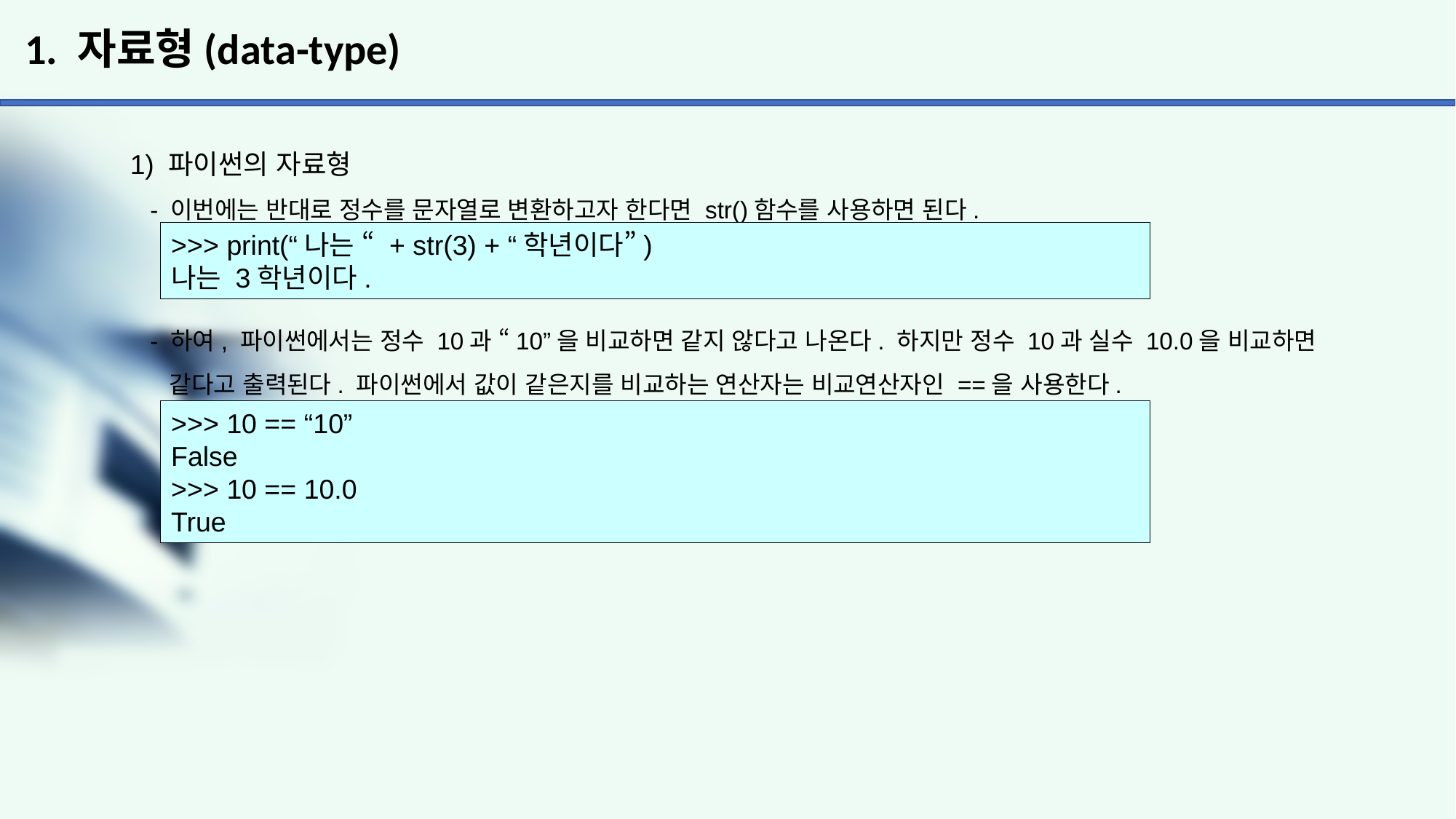

# 1. 자료형(data-type)
1) 파이썬의 자료형
   - 이번에는 반대로 정수를 문자열로 변환하고자 한다면 str()함수를 사용하면 된다.

   - 하여, 파이썬에서는 정수 10과 “10”을 비교하면 같지 않다고 나온다. 하지만 정수 10과 실수 10.0을 비교하면
     같다고 출력된다. 파이썬에서 값이 같은지를 비교하는 연산자는 비교연산자인 ==을 사용한다.

>>> print(“나는 “ + str(3) + “학년이다”)
나는 3학년이다.
>>> 10 == “10”
False
>>> 10 == 10.0
True